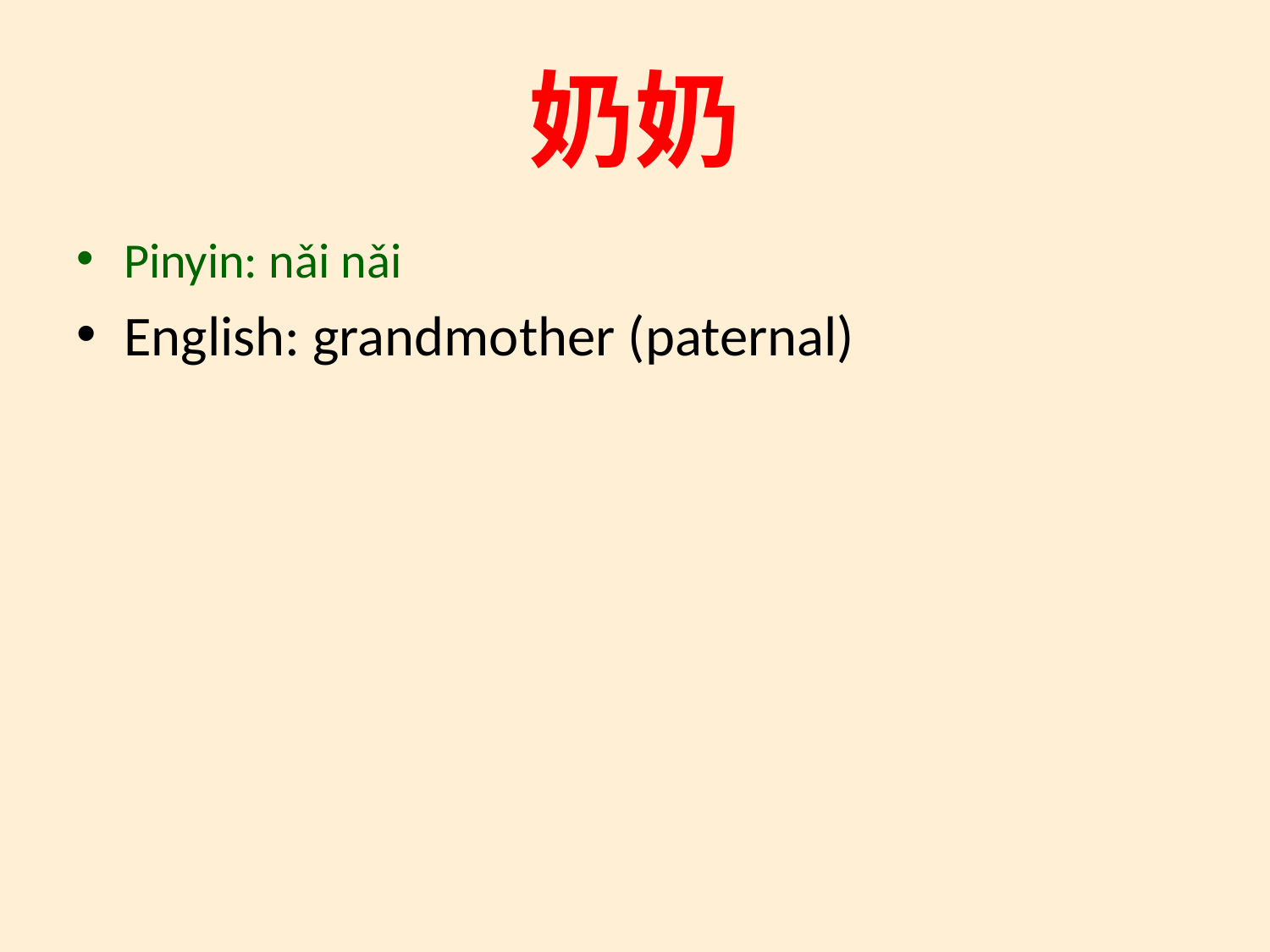

# 奶奶
Pinyin: nǎi nǎi
English: grandmother (paternal)